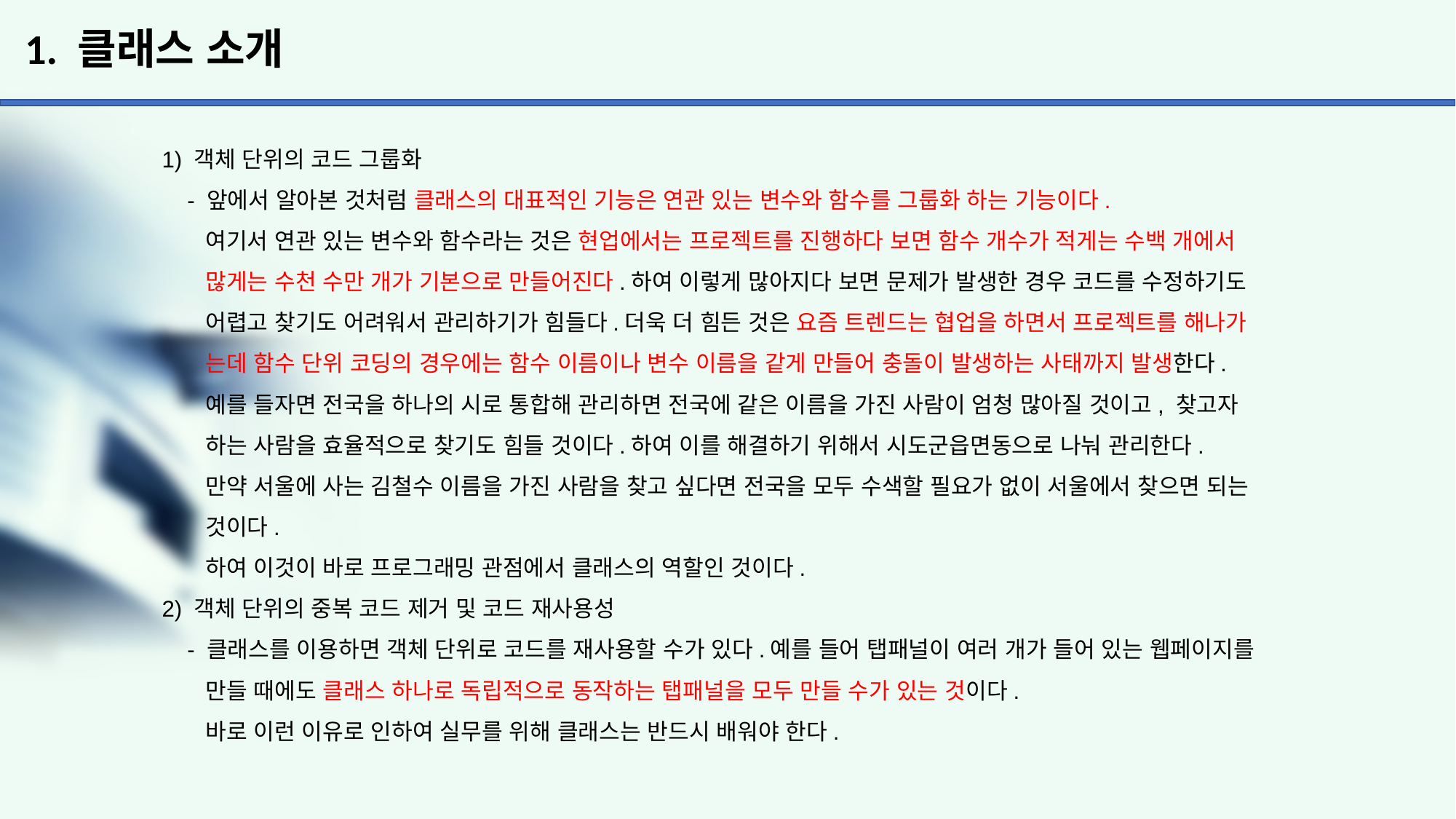

# 1. 클래스 소개
     1) 객체 단위의 코드 그룹화
         - 앞에서 알아본 것처럼 클래스의 대표적인 기능은 연관 있는 변수와 함수를 그룹화 하는 기능이다.
           여기서 연관 있는 변수와 함수라는 것은 현업에서는 프로젝트를 진행하다 보면 함수 개수가 적게는 수백 개에서
           많게는 수천 수만 개가 기본으로 만들어진다.하여 이렇게 많아지다 보면 문제가 발생한 경우 코드를 수정하기도
           어렵고 찾기도 어려워서 관리하기가 힘들다.더욱 더 힘든 것은 요즘 트렌드는 협업을 하면서 프로젝트를 해나가
           는데 함수 단위 코딩의 경우에는 함수 이름이나 변수 이름을 같게 만들어 충돌이 발생하는 사태까지 발생한다.
           예를 들자면 전국을 하나의 시로 통합해 관리하면 전국에 같은 이름을 가진 사람이 엄청 많아질 것이고, 찾고자
           하는 사람을 효율적으로 찾기도 힘들 것이다.하여 이를 해결하기 위해서 시도군읍면동으로 나눠 관리한다.
           만약 서울에 사는 김철수 이름을 가진 사람을 찾고 싶다면 전국을 모두 수색할 필요가 없이 서울에서 찾으면 되는
           것이다.
           하여 이것이 바로 프로그래밍 관점에서 클래스의 역할인 것이다.
     2) 객체 단위의 중복 코드 제거 및 코드 재사용성
         - 클래스를 이용하면 객체 단위로 코드를 재사용할 수가 있다.예를 들어 탭패널이 여러 개가 들어 있는 웹페이지를
           만들 때에도 클래스 하나로 독립적으로 동작하는 탭패널을 모두 만들 수가 있는 것이다.
           바로 이런 이유로 인하여 실무를 위해 클래스는 반드시 배워야 한다.